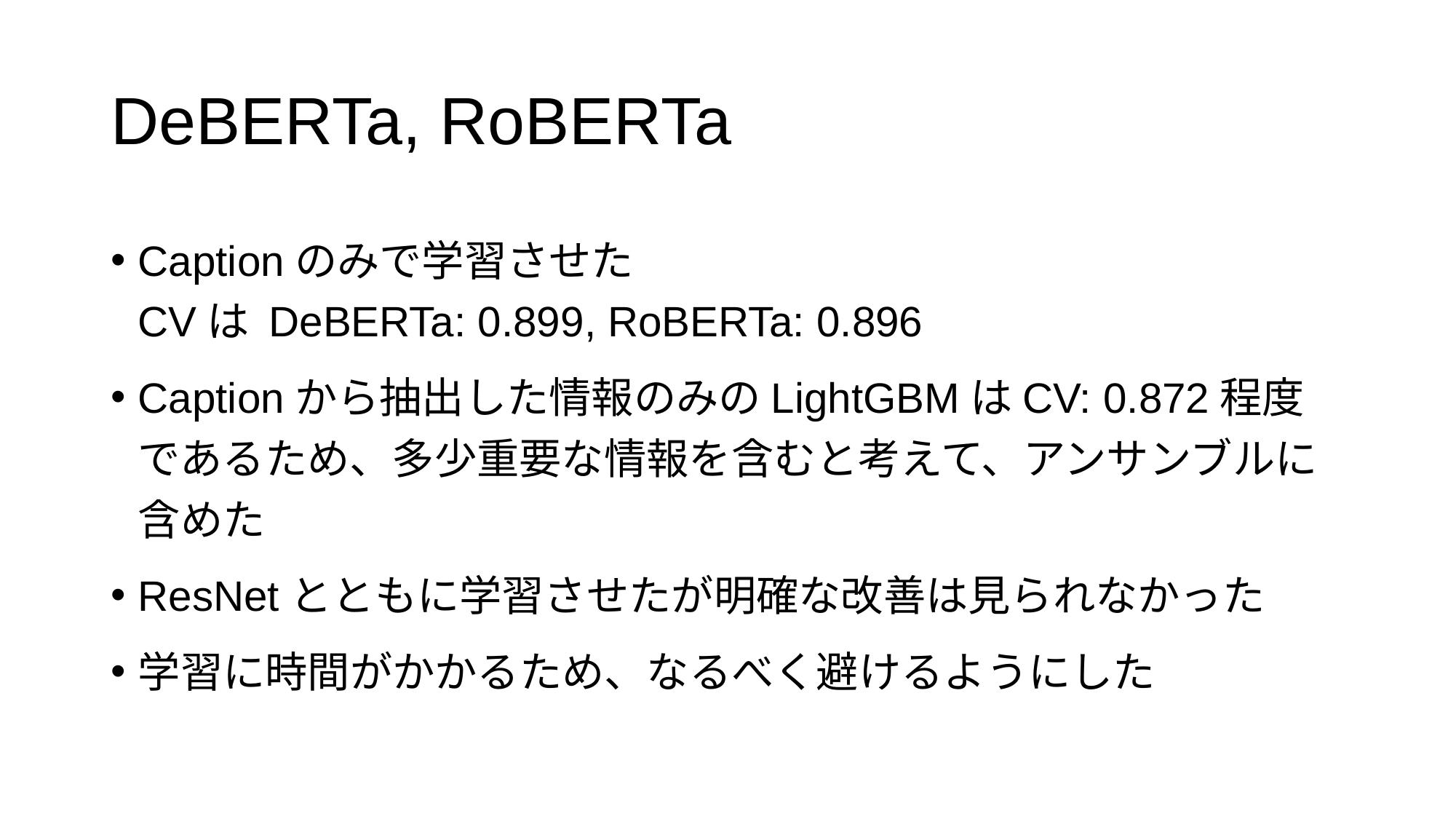

# DeBERTa, RoBERTa
Captionのみで学習させた
CVは DeBERTa: 0.899, RoBERTa: 0.896
Captionから抽出した情報のみのLightGBMはCV: 0.872程度であるため、多少重要な情報を含むと考えて、アンサンブルに含めた
ResNetとともに学習させたが明確な改善は見られなかった
学習に時間がかかるため、なるべく避けるようにした